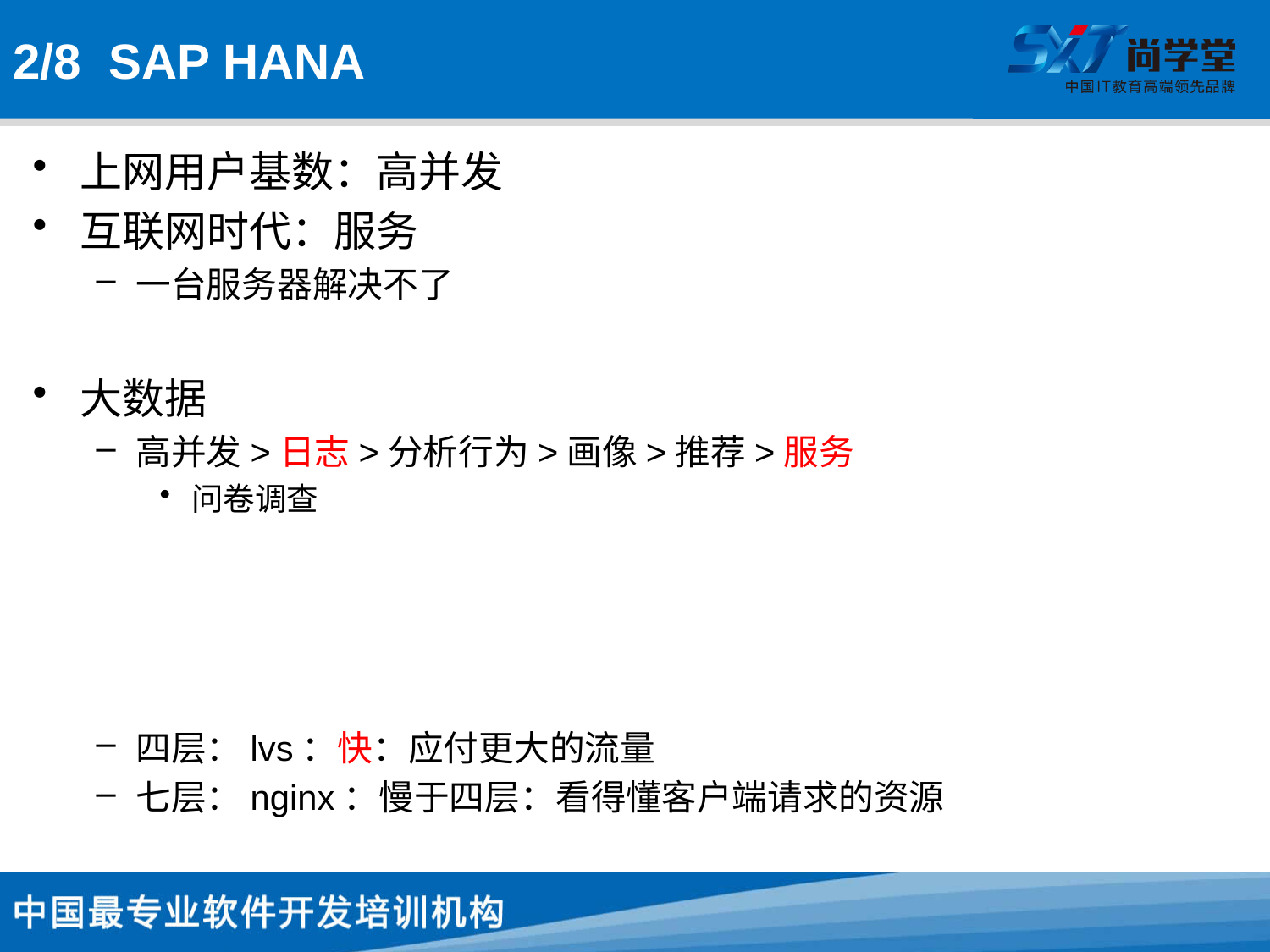

# 2/8  SAP HANA
上网用户基数：高并发
互联网时代：服务
一台服务器解决不了

大数据
高并发>日志>分析行为>画像>推荐>服务
问卷调查

四层：lvs：快：应付更大的流量
七层：nginx：慢于四层：看得懂客户端请求的资源